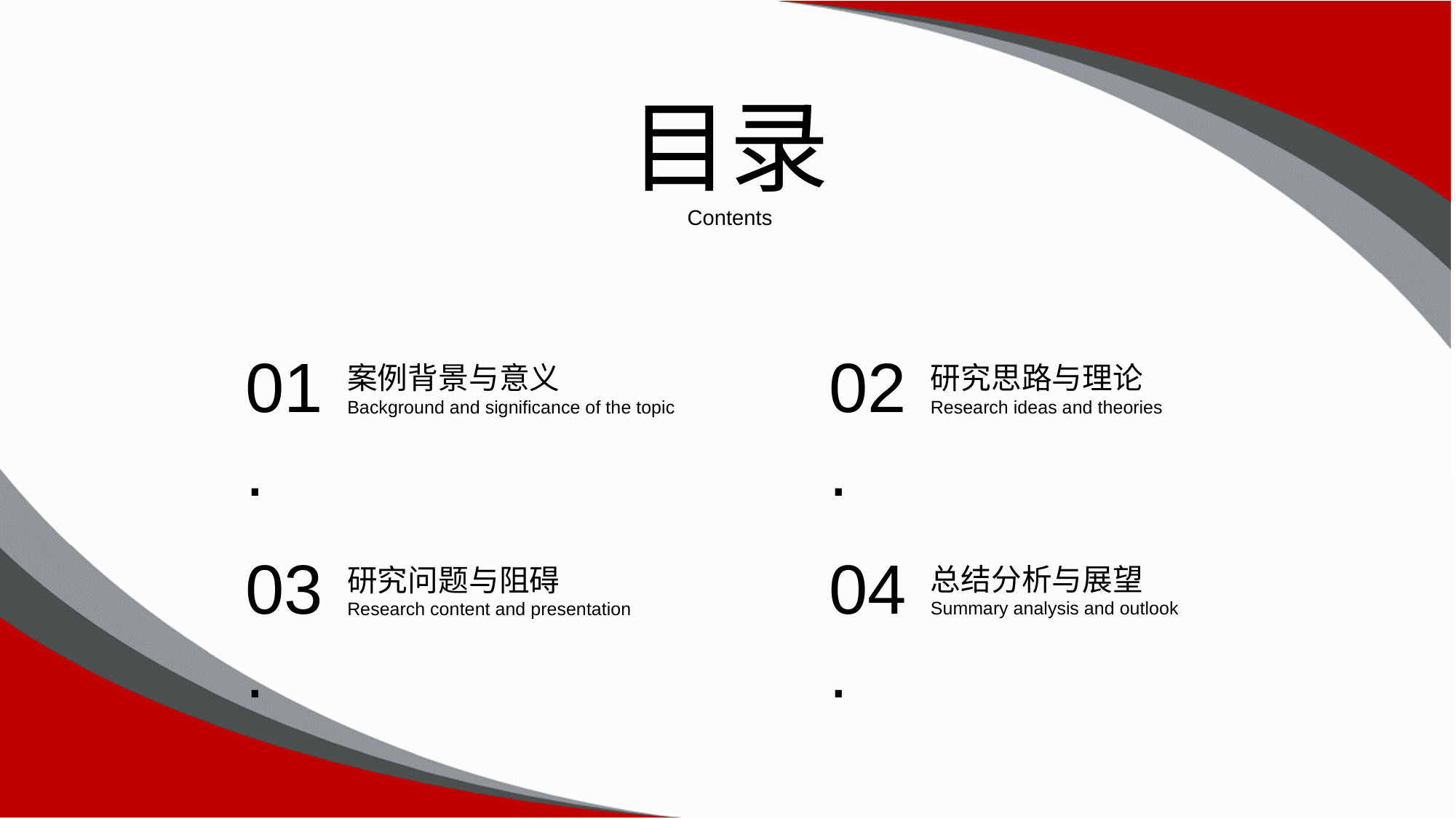

目录
Contents
01.
案例背景与意义
Background and significance of the topic
02.
研究思路与理论
Research ideas and theories
03.
研究问题与阻碍
Research content and presentation
04.
总结分析与展望
Summary analysis and outlook